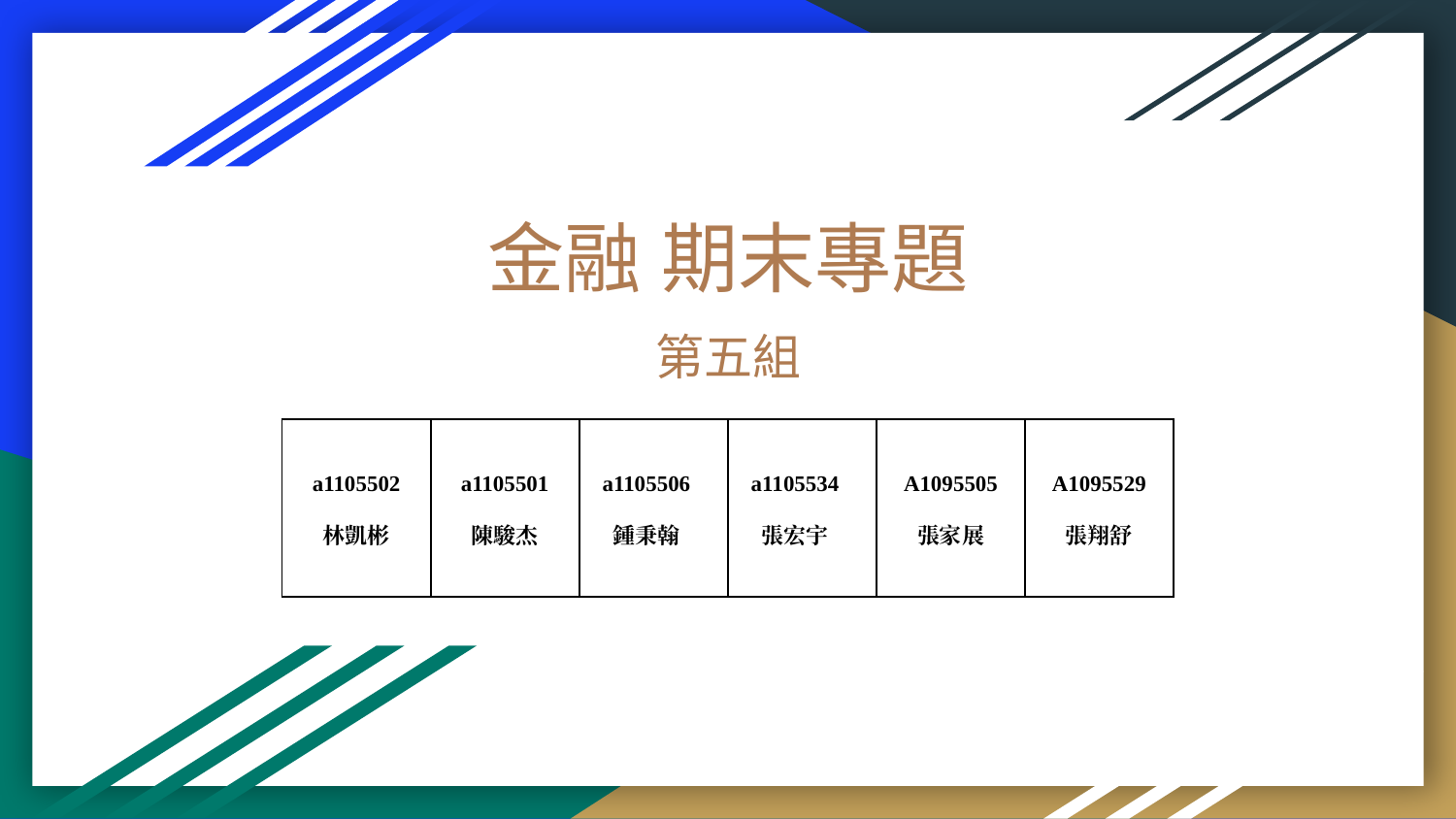

# 金融 期末專題
第五組
| a1105502 林凱彬 | a1105501 陳駿杰 | a1105506 鍾秉翰 | a1105534 張宏宇 | A1095505 張家展 | A1095529 張翔舒 |
| --- | --- | --- | --- | --- | --- |